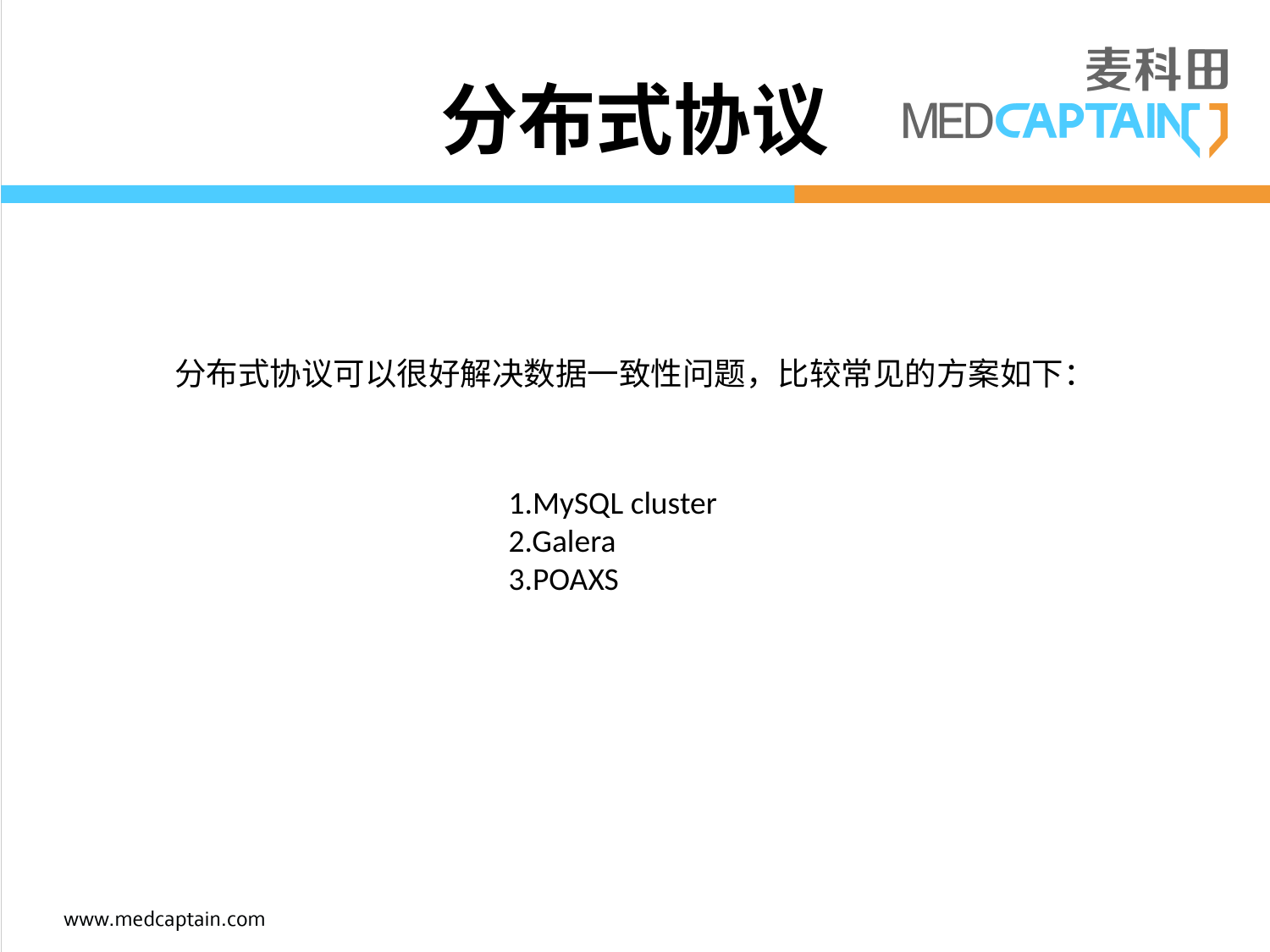

# 分布式协议
分布式协议可以很好解决数据一致性问题，比较常见的方案如下：
1.MySQL cluster
2.Galera
3.POAXS